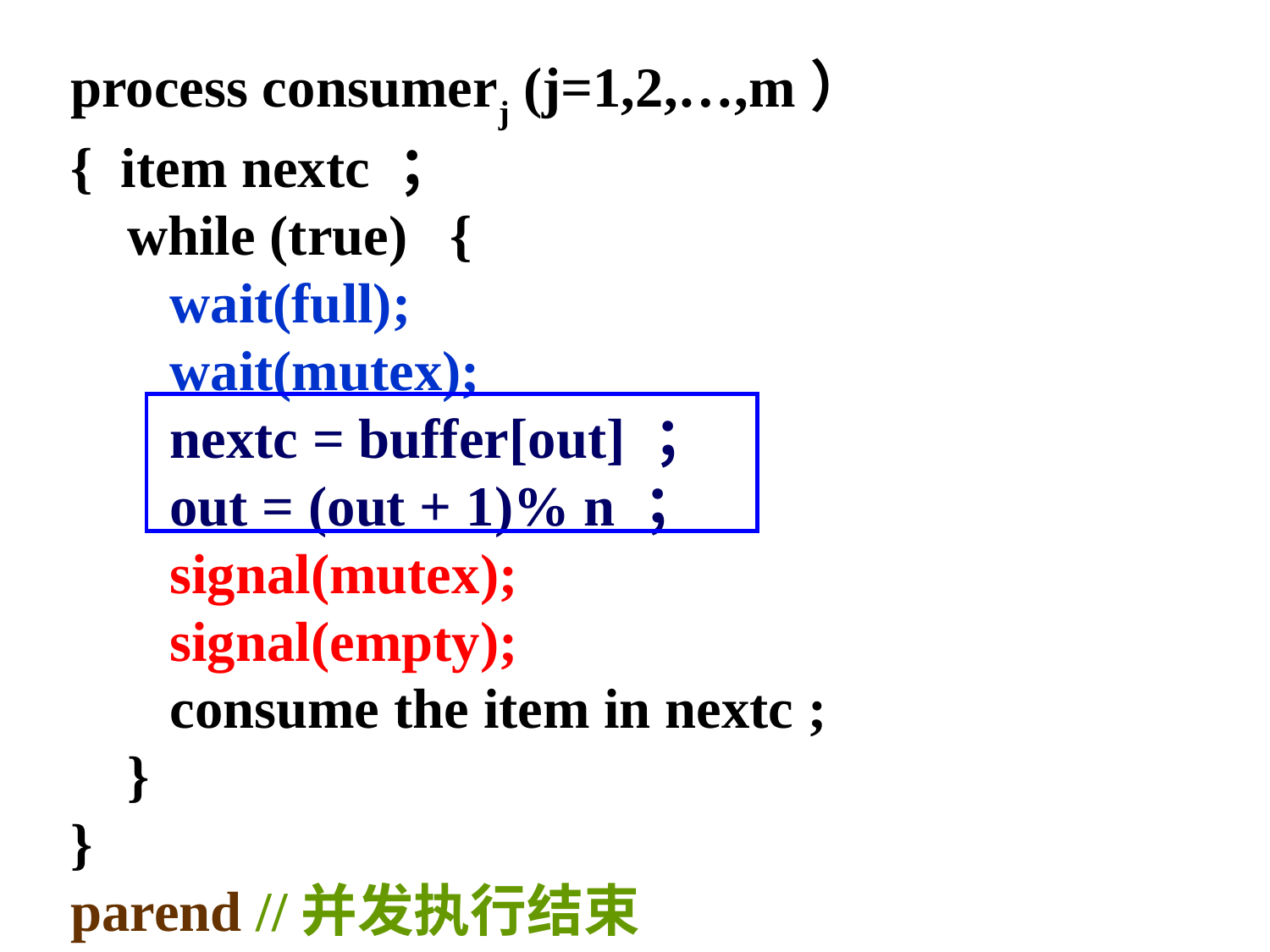

process consumerj (j=1,2,…,m）
{  item nextc ；
    while (true)   {
       wait(full);
       wait(mutex);
       nextc = buffer[out] ；
       out = (out + 1)% n ；
       signal(mutex);
       signal(empty);
       consume the item in nextc ;
    }
}
parend //并发执行结束

101